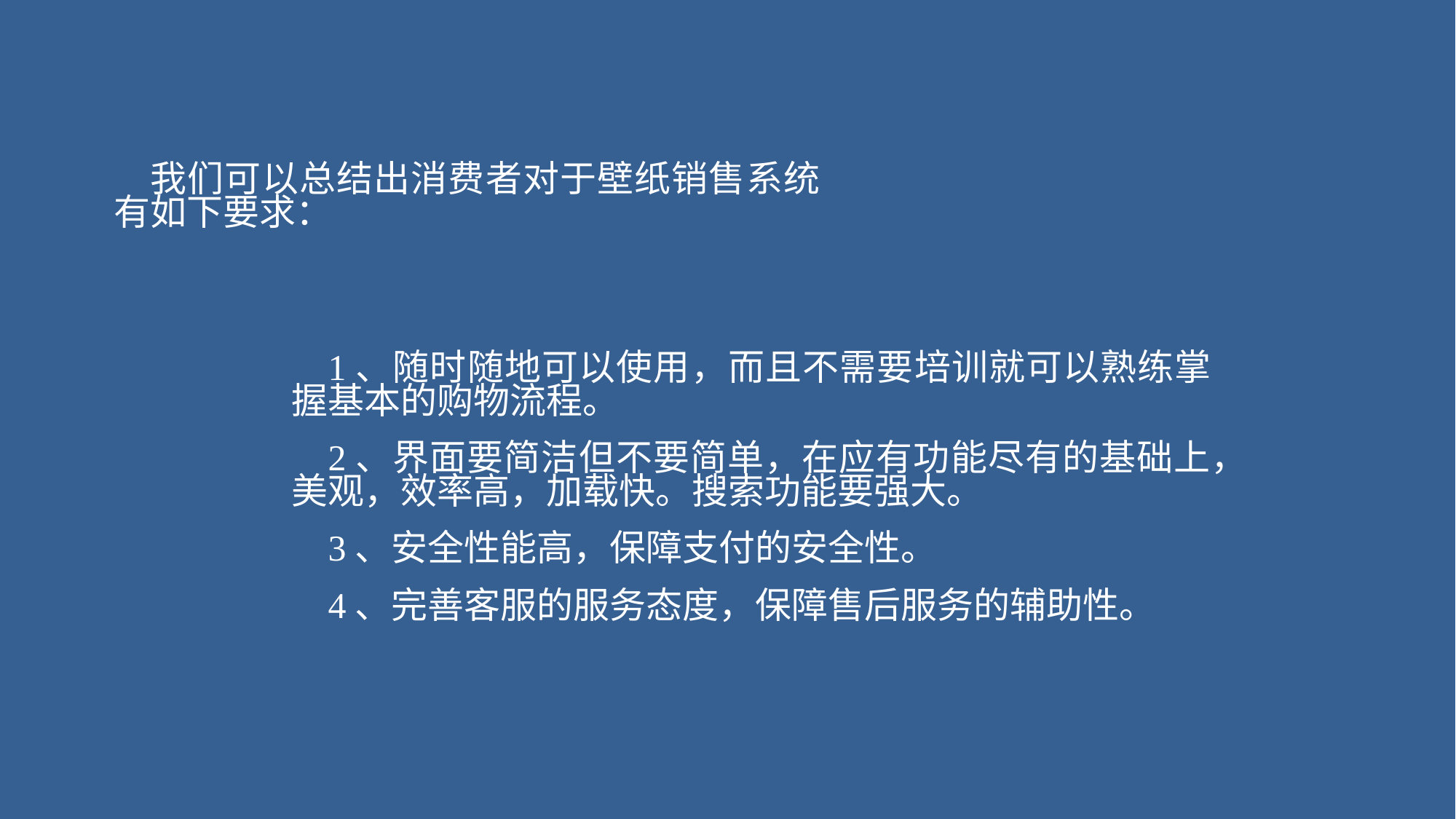

我们可以总结出消费者对于壁纸销售系统有如下要求：
1、随时随地可以使用，而且不需要培训就可以熟练掌握基本的购物流程。
2、界面要简洁但不要简单，在应有功能尽有的基础上，美观，效率高，加载快。搜索功能要强大。
3、安全性能高，保障支付的安全性。
4、完善客服的服务态度，保障售后服务的辅助性。